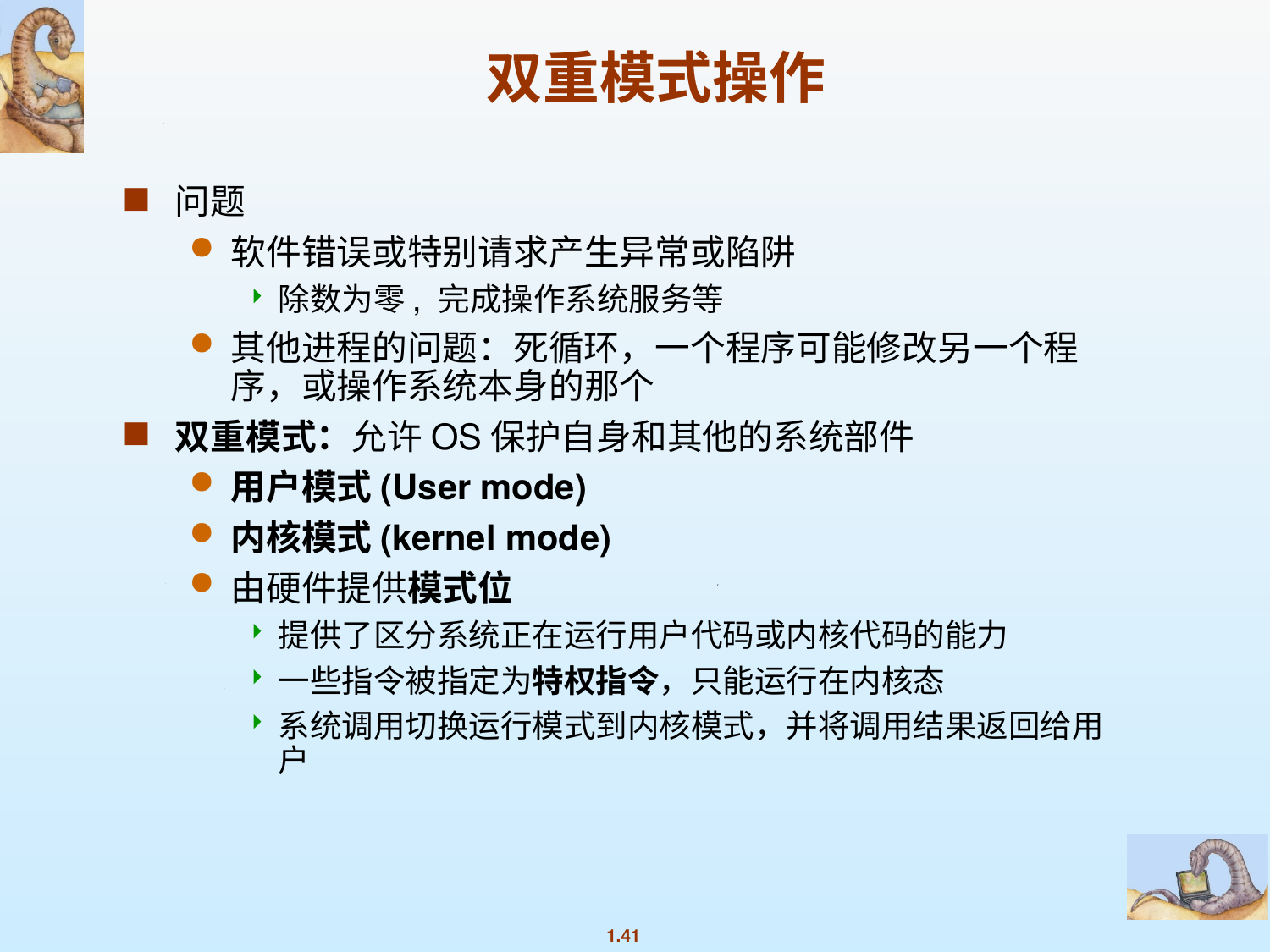

# 双重模式操作
问题
软件错误或特别请求产生异常或陷阱
除数为零, 完成操作系统服务等
其他进程的问题：死循环，一个程序可能修改另一个程序，或操作系统本身的那个
双重模式：允许OS保护自身和其他的系统部件
用户模式(User mode)
内核模式(kernel mode)
由硬件提供模式位
提供了区分系统正在运行用户代码或内核代码的能力
一些指令被指定为特权指令，只能运行在内核态
系统调用切换运行模式到内核模式，并将调用结果返回给用户